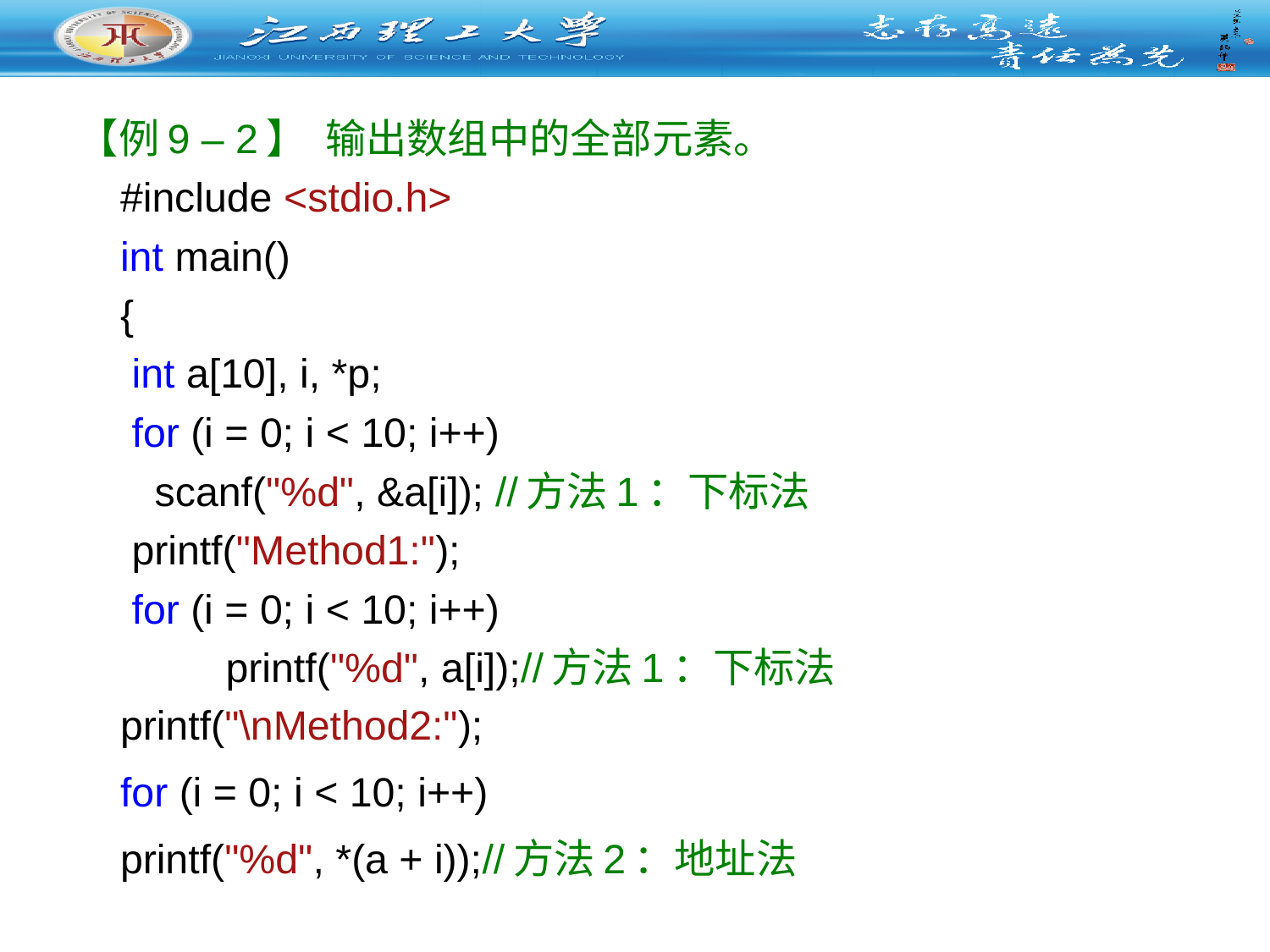

【例9 – 2】  输出数组中的全部元素。
#include <stdio.h>
int main()
{
 int a[10], i, *p;
 for (i = 0; i < 10; i++)
   scanf("%d", &a[i]); //方法1：下标法
 printf("Method1:");
 for (i = 0; i < 10; i++)
 	printf("%d", a[i]);//方法1：下标法
printf("\nMethod2:");
for (i = 0; i < 10; i++)
	printf("%d", *(a + i));//方法2：地址法